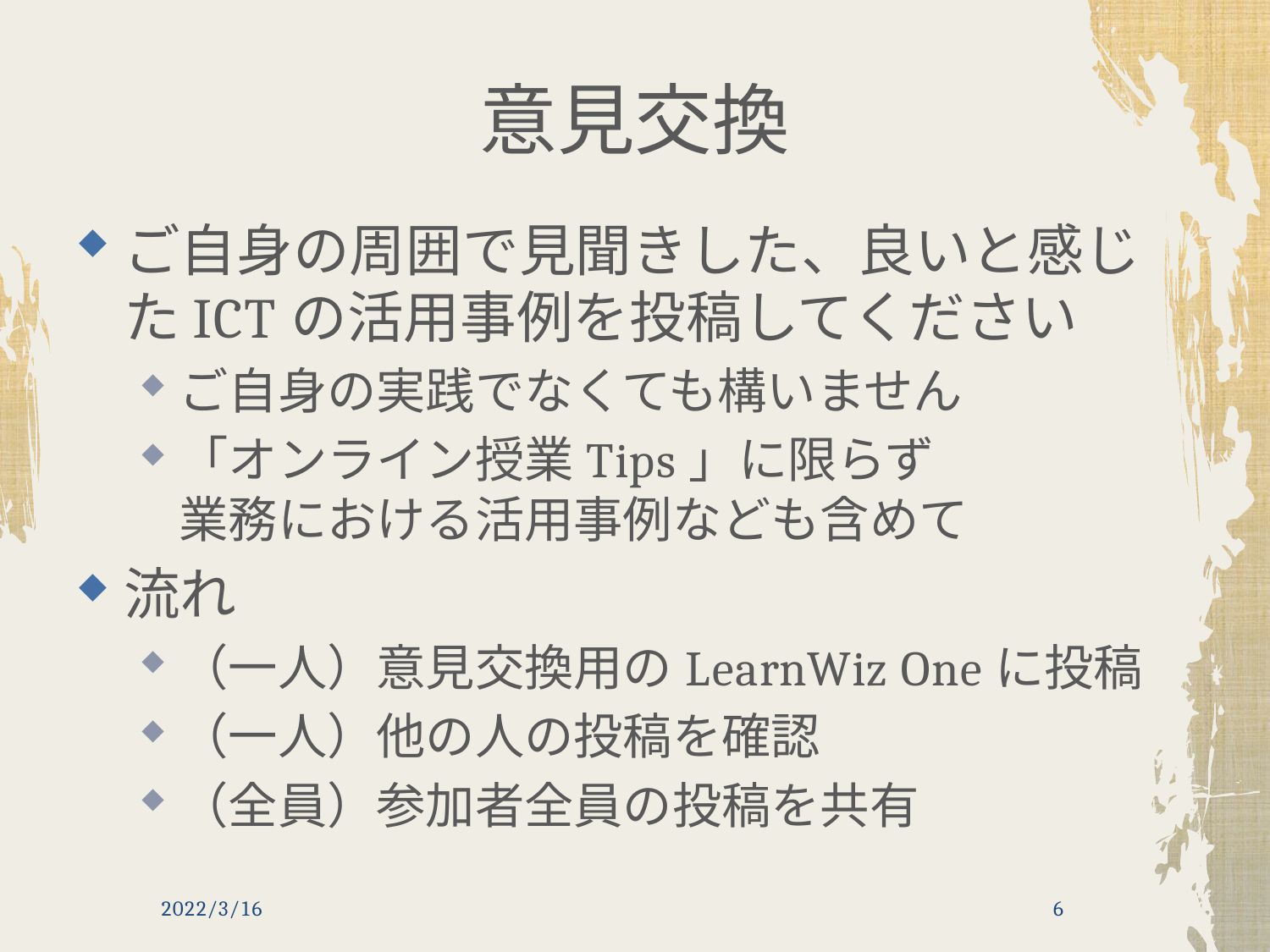

# 意見交換
ご自身の周囲で見聞きした、良いと感じたICTの活用事例を投稿してください
ご自身の実践でなくても構いません
「オンライン授業Tips」に限らず
業務における活用事例なども含めて
流れ
（一人）意見交換用のLearnWiz Oneに投稿
（一人）他の人の投稿を確認
（全員）参加者全員の投稿を共有
2022/3/16
6